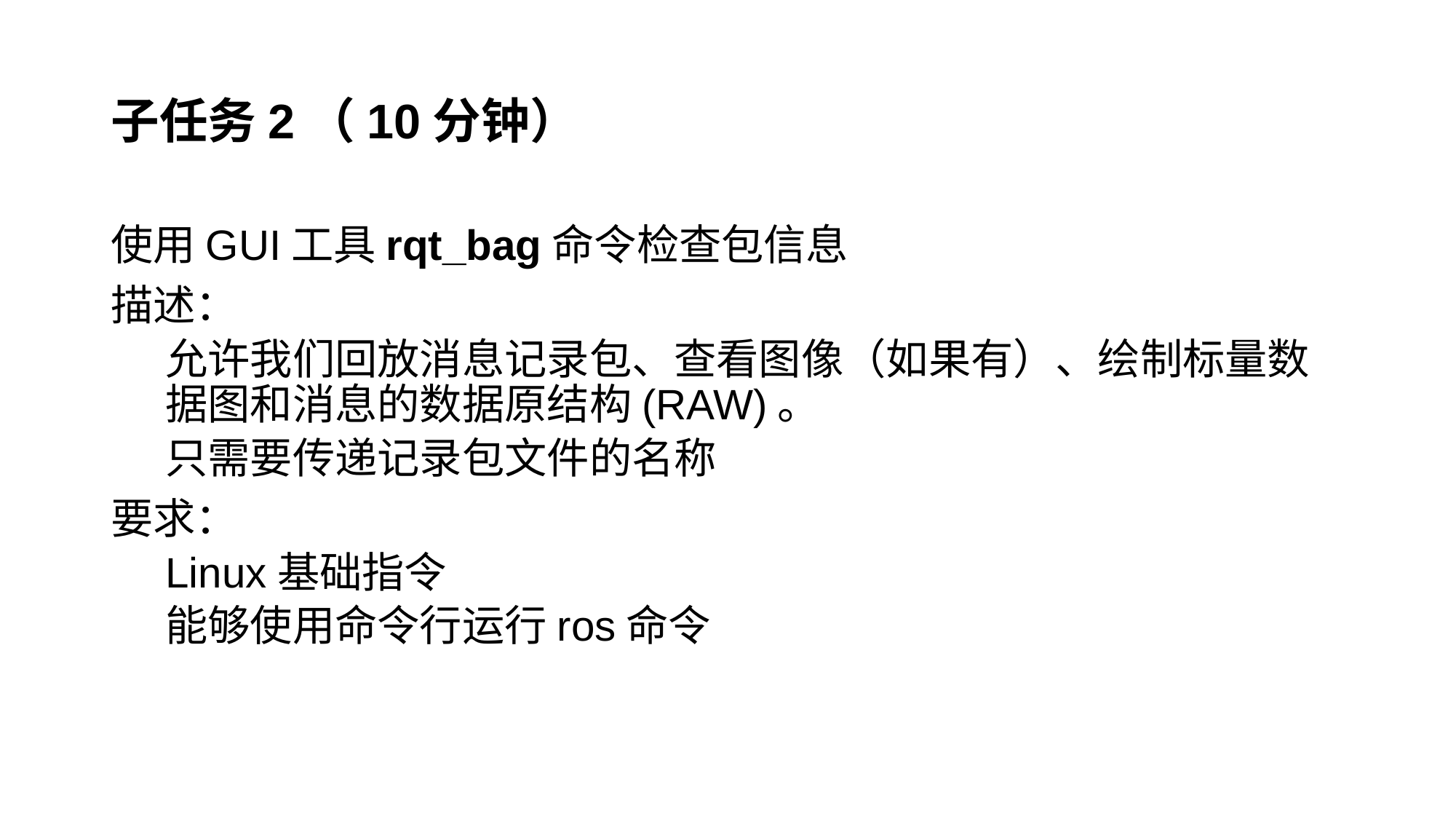

# 子任务2（10分钟）
使用GUI工具rqt_bag命令检查包信息
描述：
允许我们回放消息记录包、查看图像（如果有）、绘制标量数据图和消息的数据原结构(RAW)。
只需要传递记录包文件的名称
要求：
Linux基础指令
能够使用命令行运行ros命令